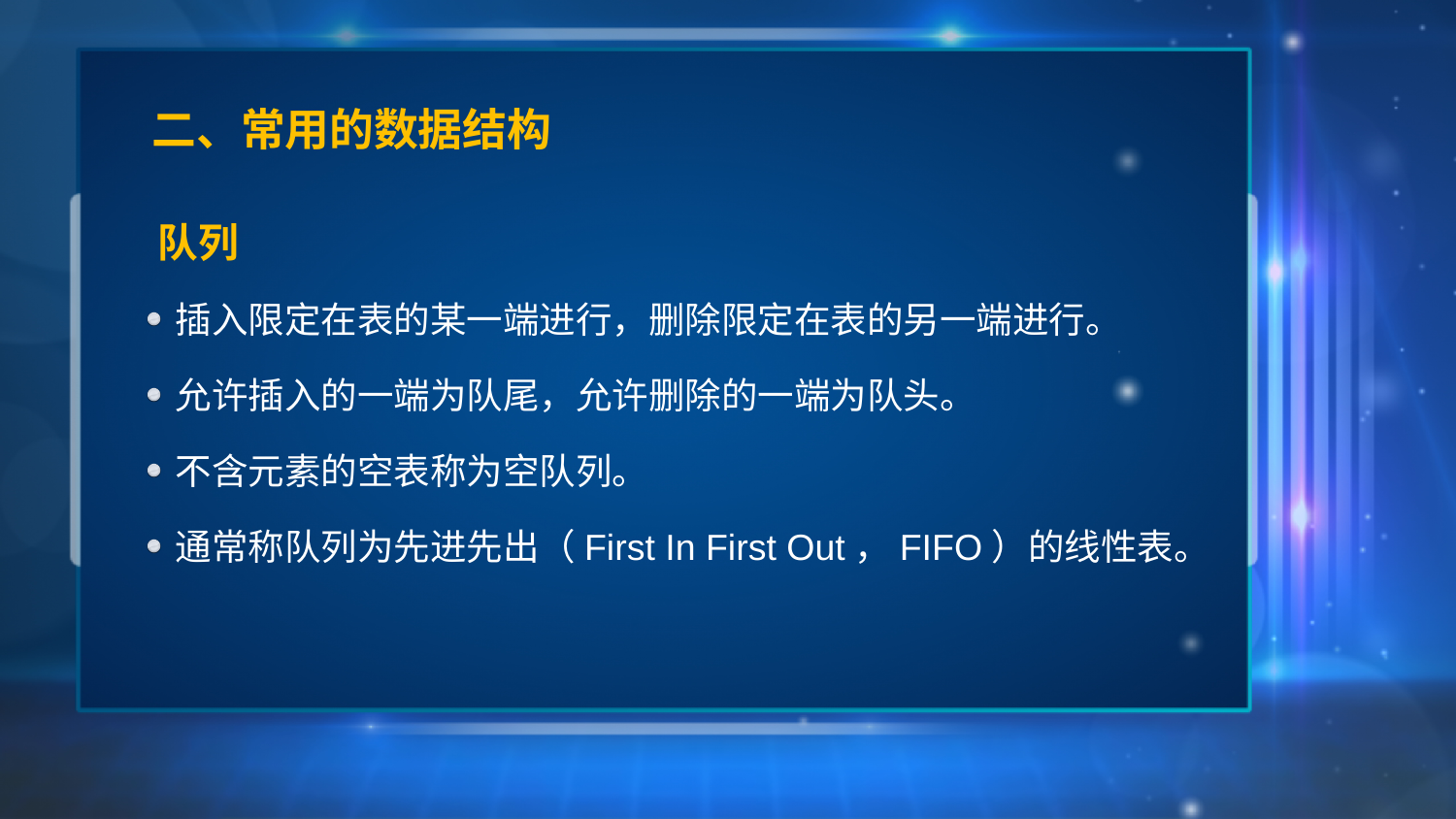

# 二、常用的数据结构
队列
插入限定在表的某一端进行，删除限定在表的另一端进行。
允许插入的一端为队尾，允许删除的一端为队头。
不含元素的空表称为空队列。
通常称队列为先进先出（First In First Out，FIFO）的线性表。